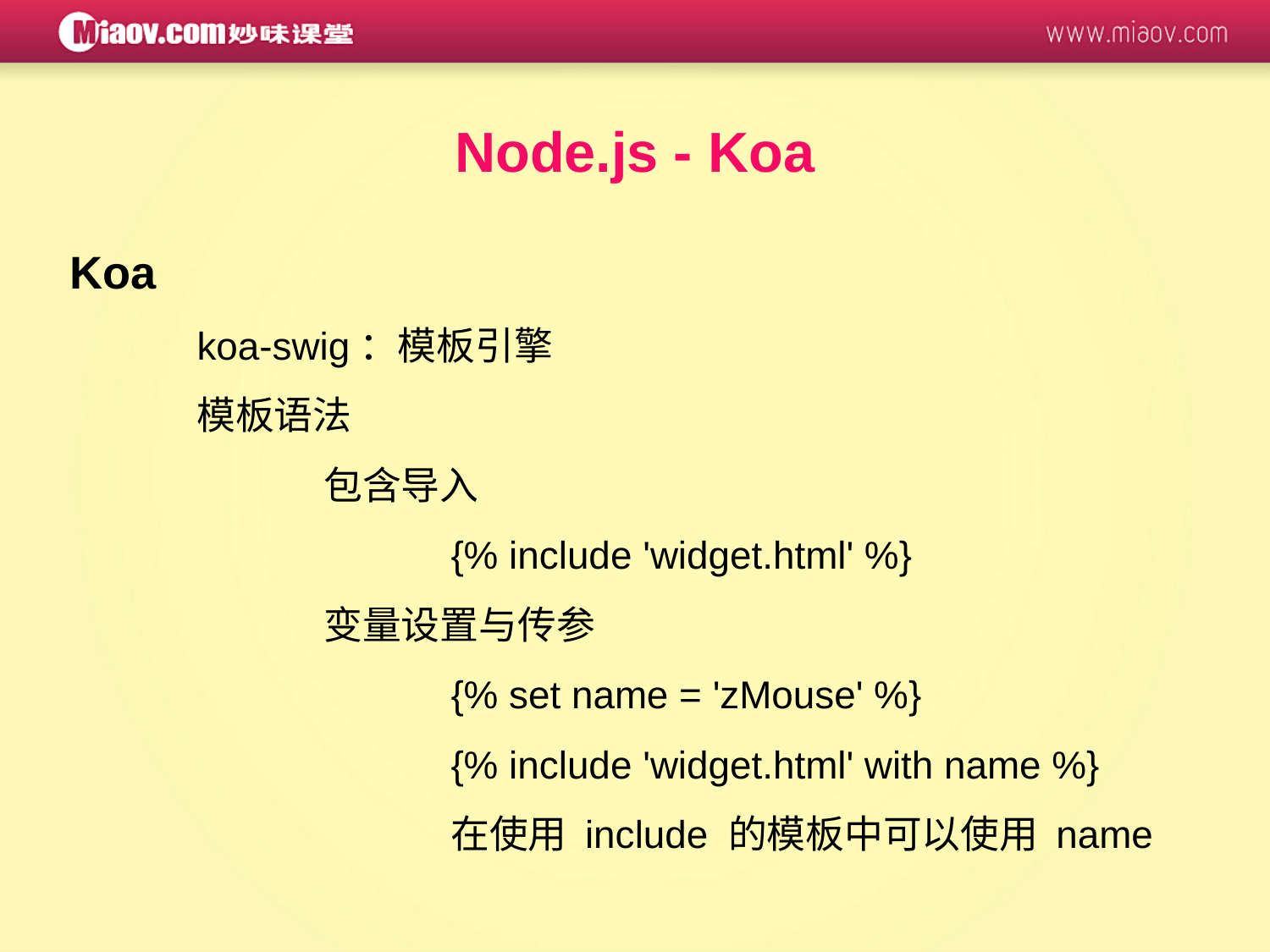

Node.js - Koa
Koa
	koa-swig：模板引擎
	模板语法
		包含导入
			{% include 'widget.html' %}
		变量设置与传参
			{% set name = 'zMouse' %}
			{% include 'widget.html' with name %}
			在使用 include 的模板中可以使用 name